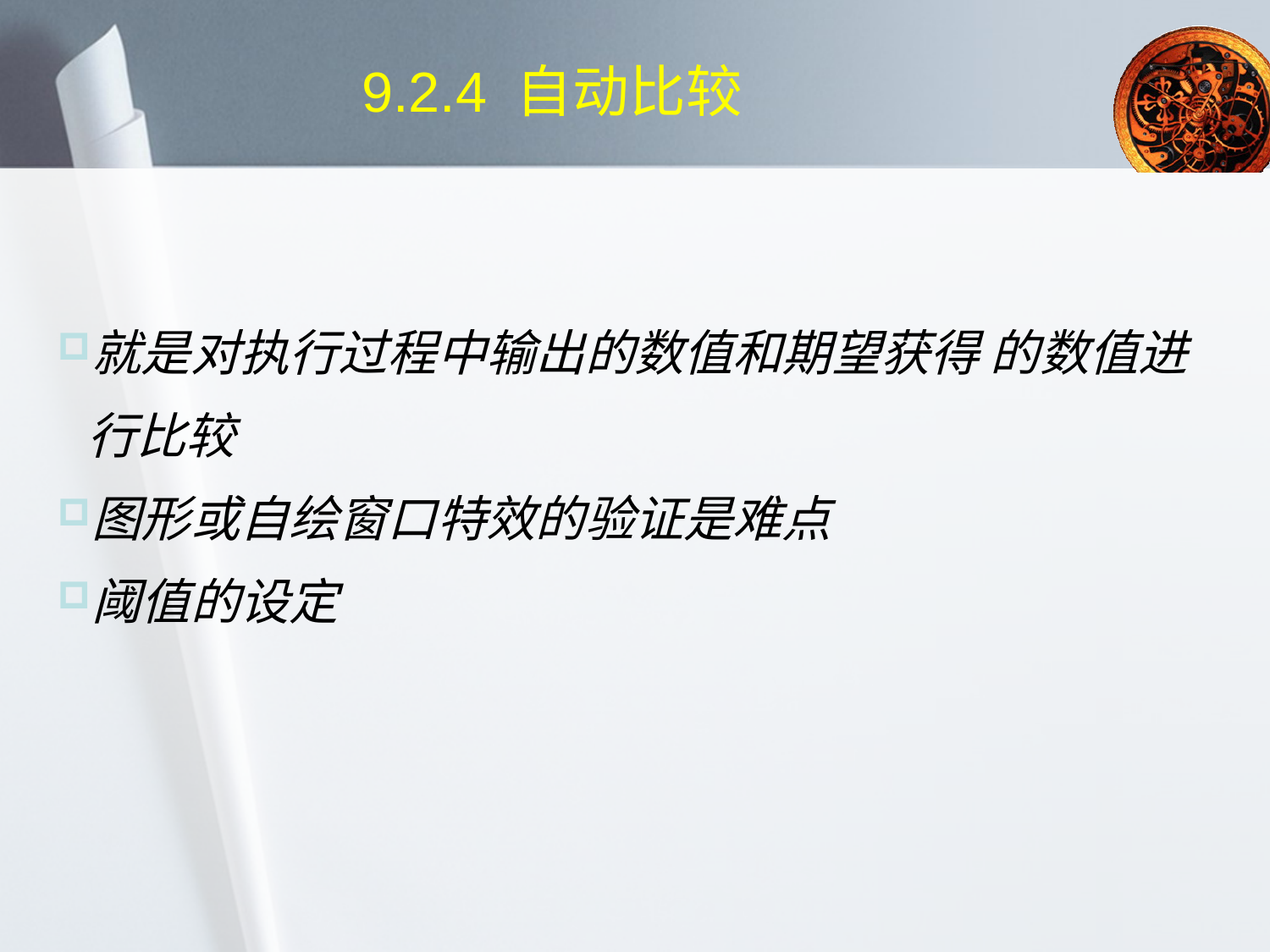

# 9.2.4 自动比较
就是对执行过程中输出的数值和期望获得 的数值进行比较
图形或自绘窗口特效的验证是难点
阈值的设定